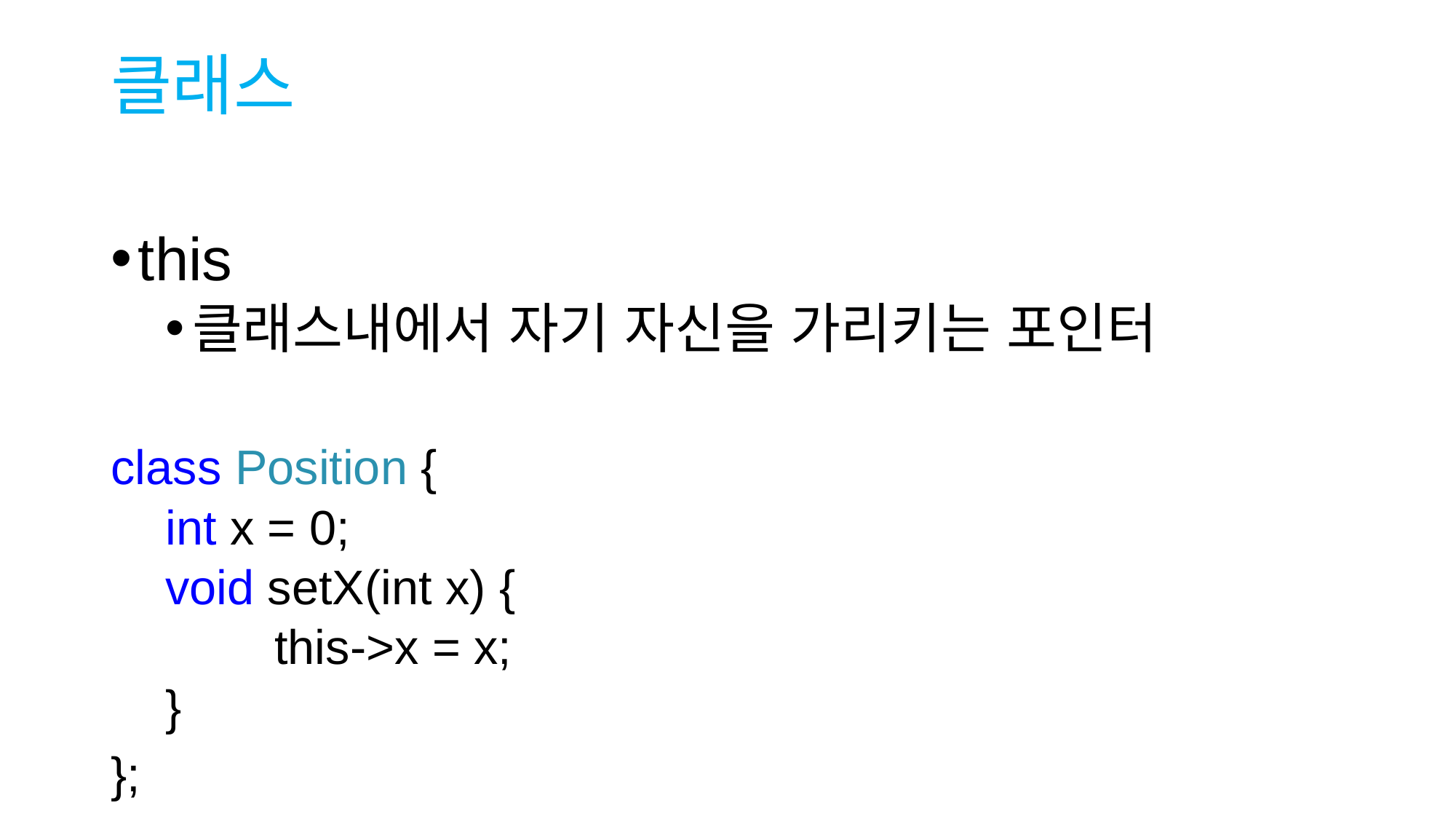

# 클래스
this
클래스내에서 자기 자신을 가리키는 포인터

class Position {
int x = 0;
void setX(int x) {
	this->x = x;
}
};